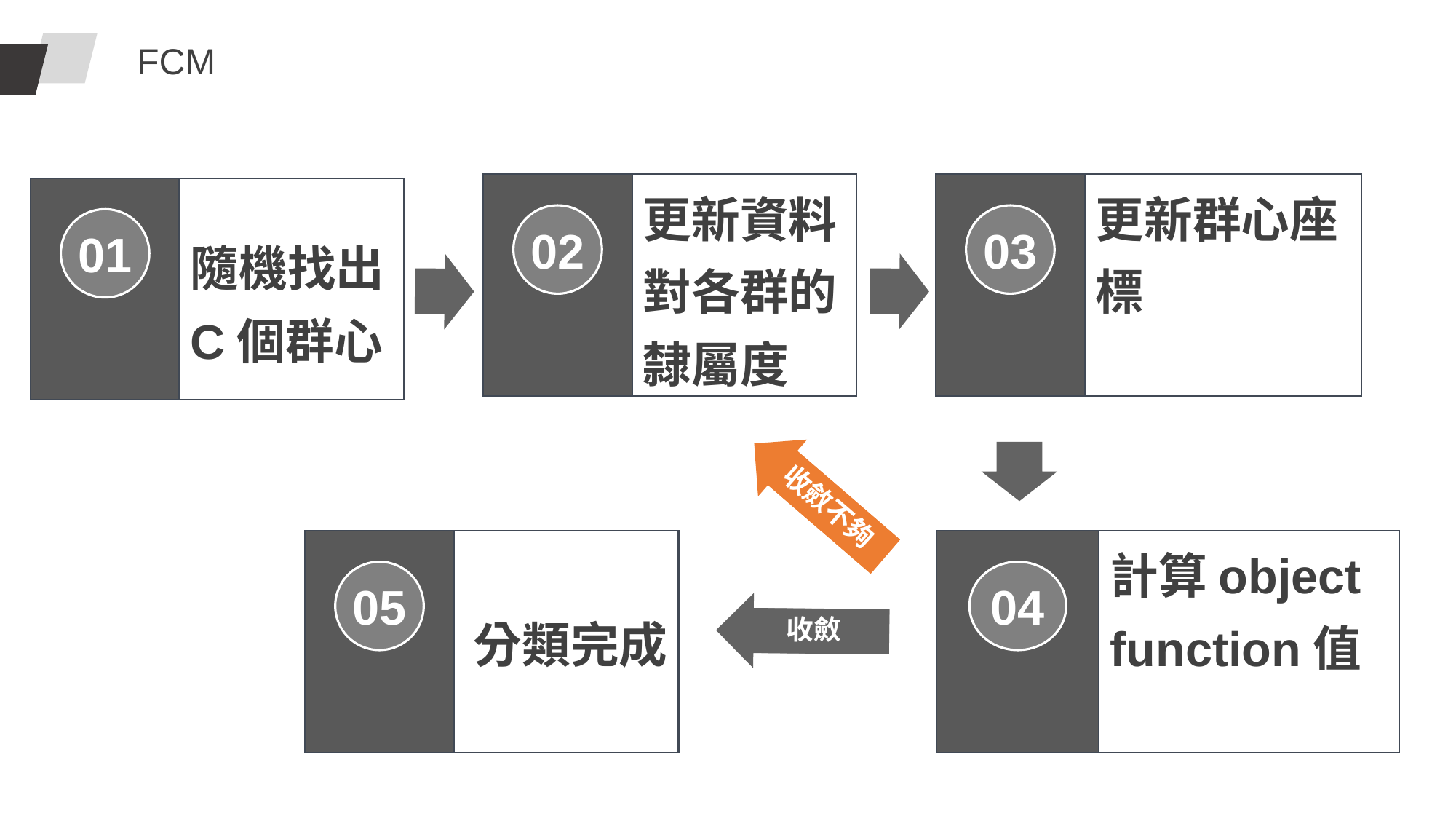

FCM
更新資料對各群的隸屬度

02
更新群心座標

03

01
隨機找出C個群心

收斂不夠

計算object function值

04

05
分類完成

收斂